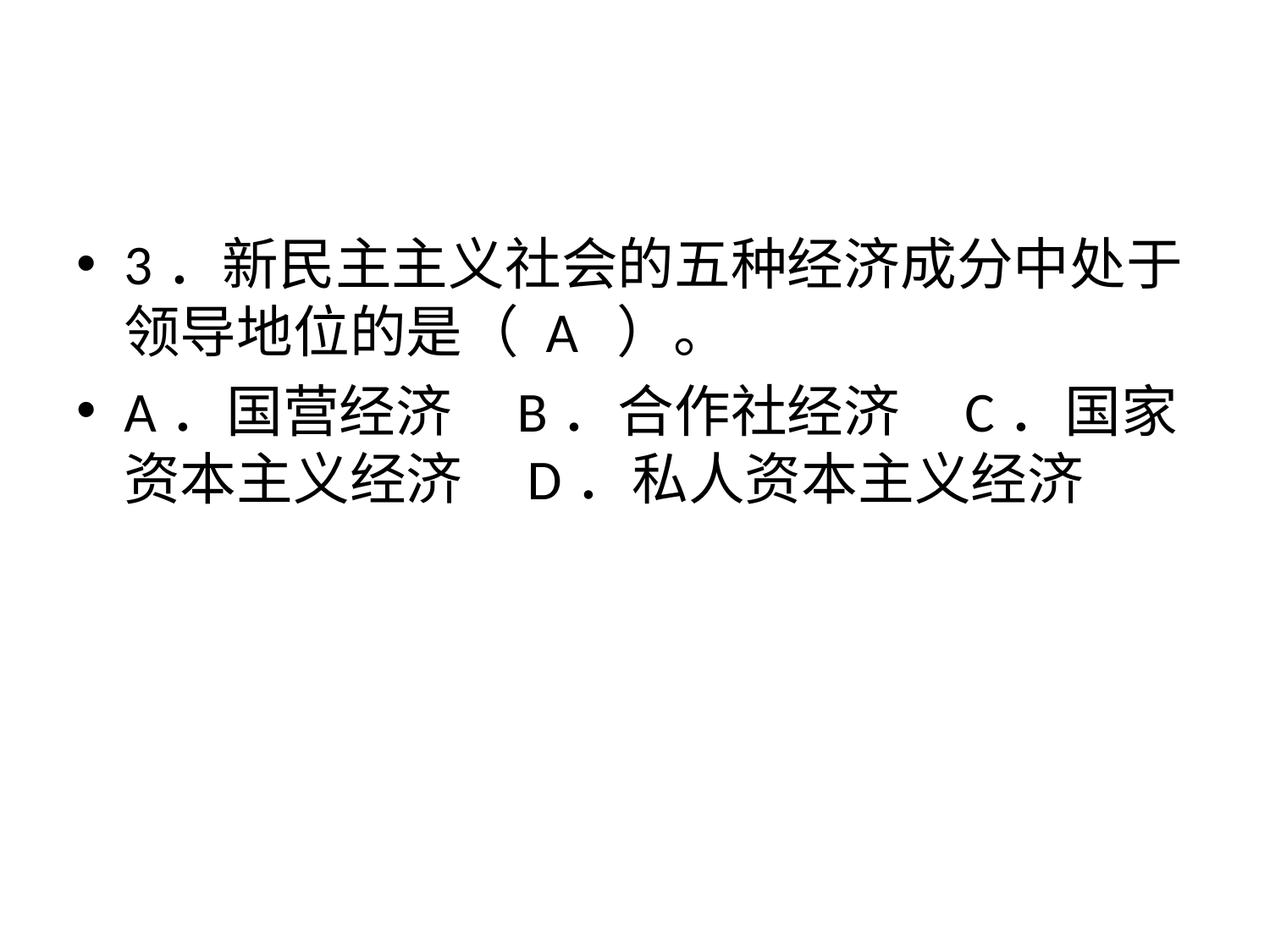

#
3．新民主主义社会的五种经济成分中处于领导地位的是（ A  ）。
A．国营经济    B．合作社经济    C．国家资本主义经济    D．私人资本主义经济